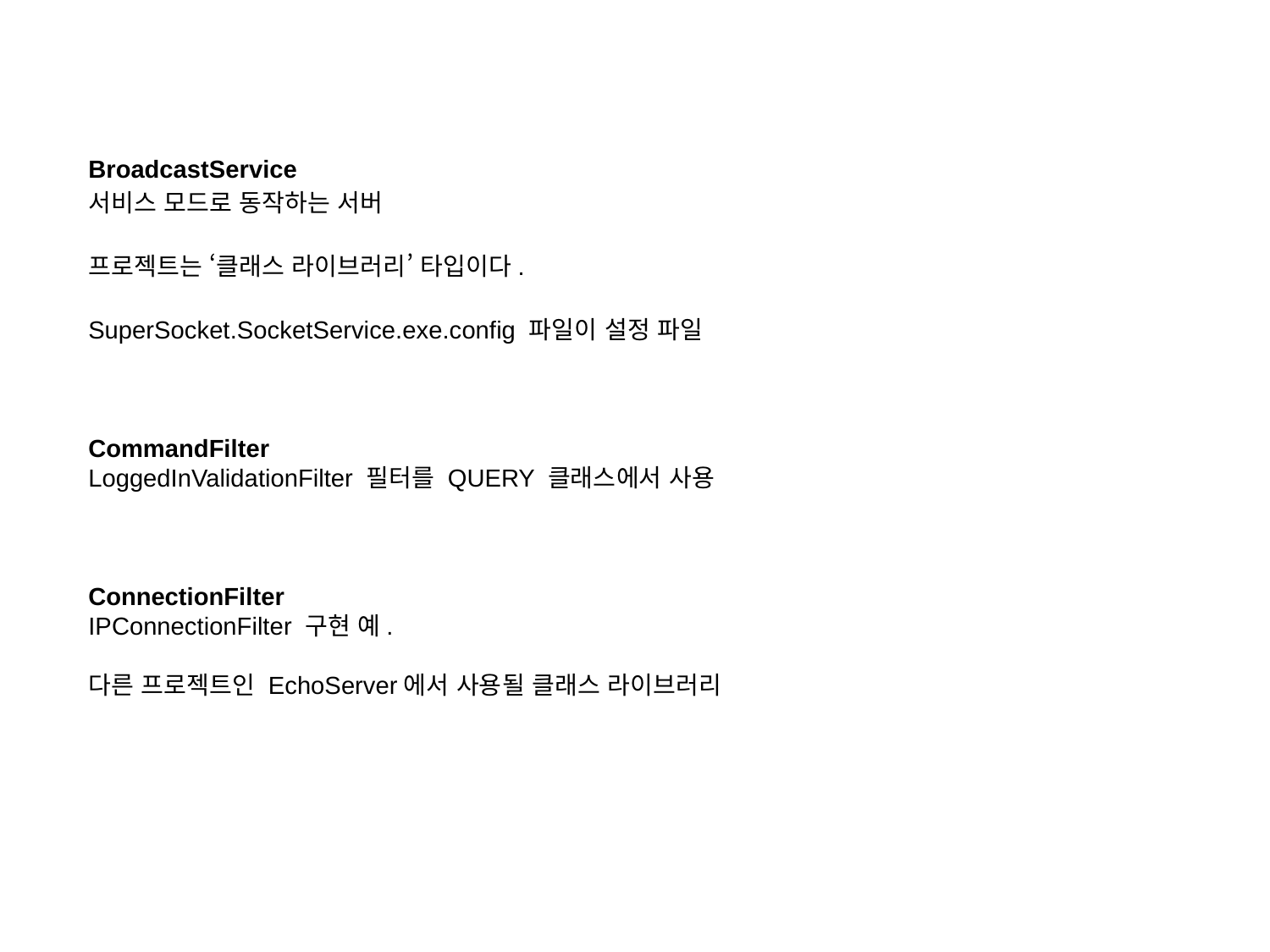

BroadcastService
서비스 모드로 동작하는 서버

프로젝트는 ‘클래스 라이브러리’ 타입이다.

SuperSocket.SocketService.exe.config 파일이 설정 파일

CommandFilter
LoggedInValidationFilter 필터를 QUERY 클래스에서 사용

ConnectionFilter
IPConnectionFilter 구현 예.

다른 프로젝트인 EchoServer에서 사용될 클래스 라이브러리